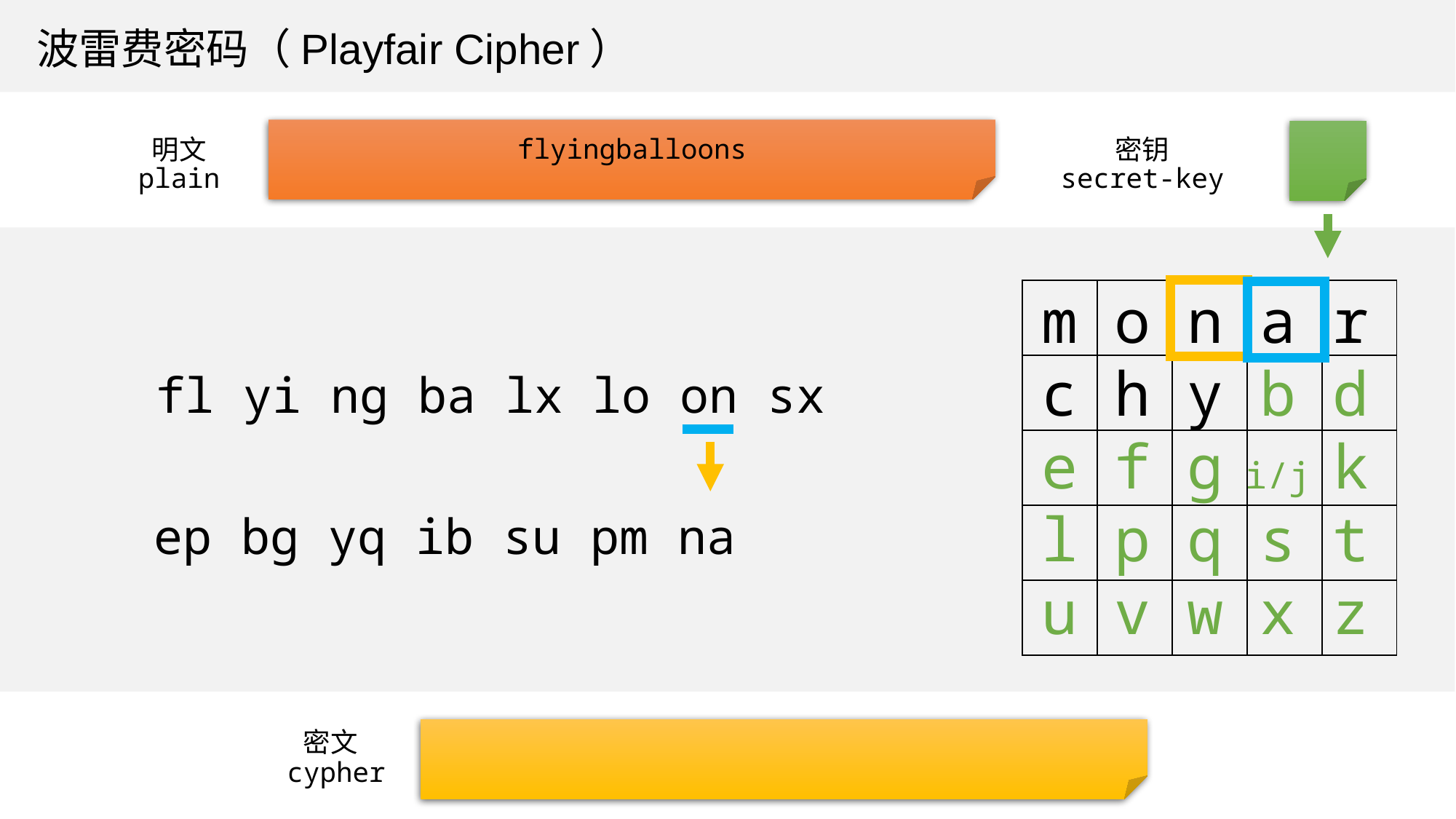

波雷费密码（Playfair Cipher）
flyingballoons

明文
密钥
secret-key
plain

m o n a r
c h y b d
e f g i/j k
l p q s t
u v w x z

|  |  |  |  |  |
| --- | --- | --- | --- | --- |
|  |  |  |  |  |
|  |  |  |  |  |
|  |  |  |  |  |
|  |  |  |  |  |

fl yi ng ba lx lo on sx
ep bg yq ib su pm na

密文
cypher